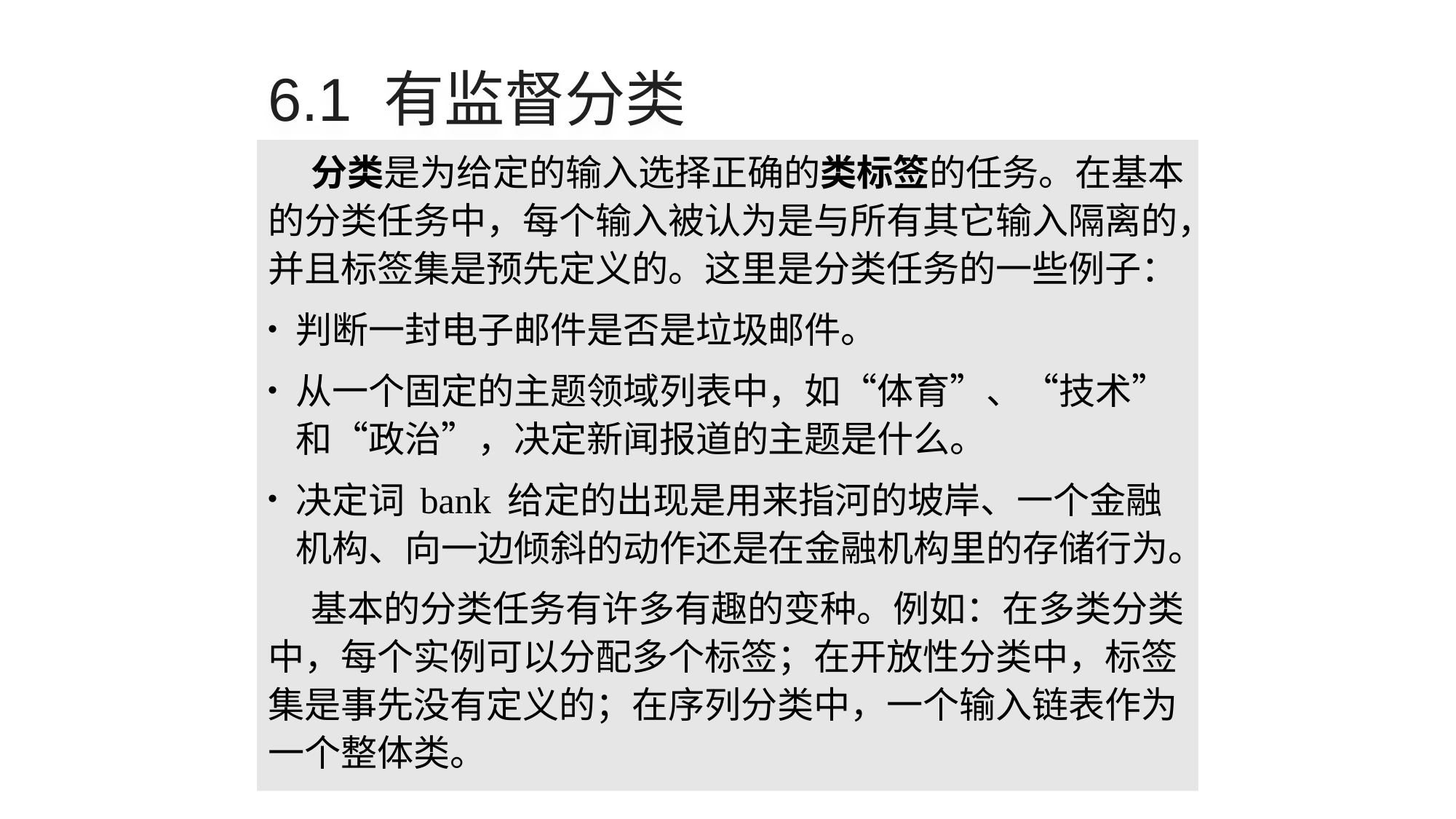

# 6.1 有监督分类
分类是为给定的输入选择正确的类标签的任务。在基本的分类任务中，每个输入被认为是与所有其它输入隔离的，并且标签集是预先定义的。这里是分类任务的一些例子：
判断一封电子邮件是否是垃圾邮件。
从一个固定的主题领域列表中，如“体育”、“技术”和“政治”，决定新闻报道的主题是什么。
决定词 bank 给定的出现是用来指河的坡岸、一个金融机构、向一边倾斜的动作还是在金融机构里的存储行为。
基本的分类任务有许多有趣的变种。例如：在多类分类中，每个实例可以分配多个标签；在开放性分类中，标签集是事先没有定义的；在序列分类中，一个输入链表作为一个整体类。